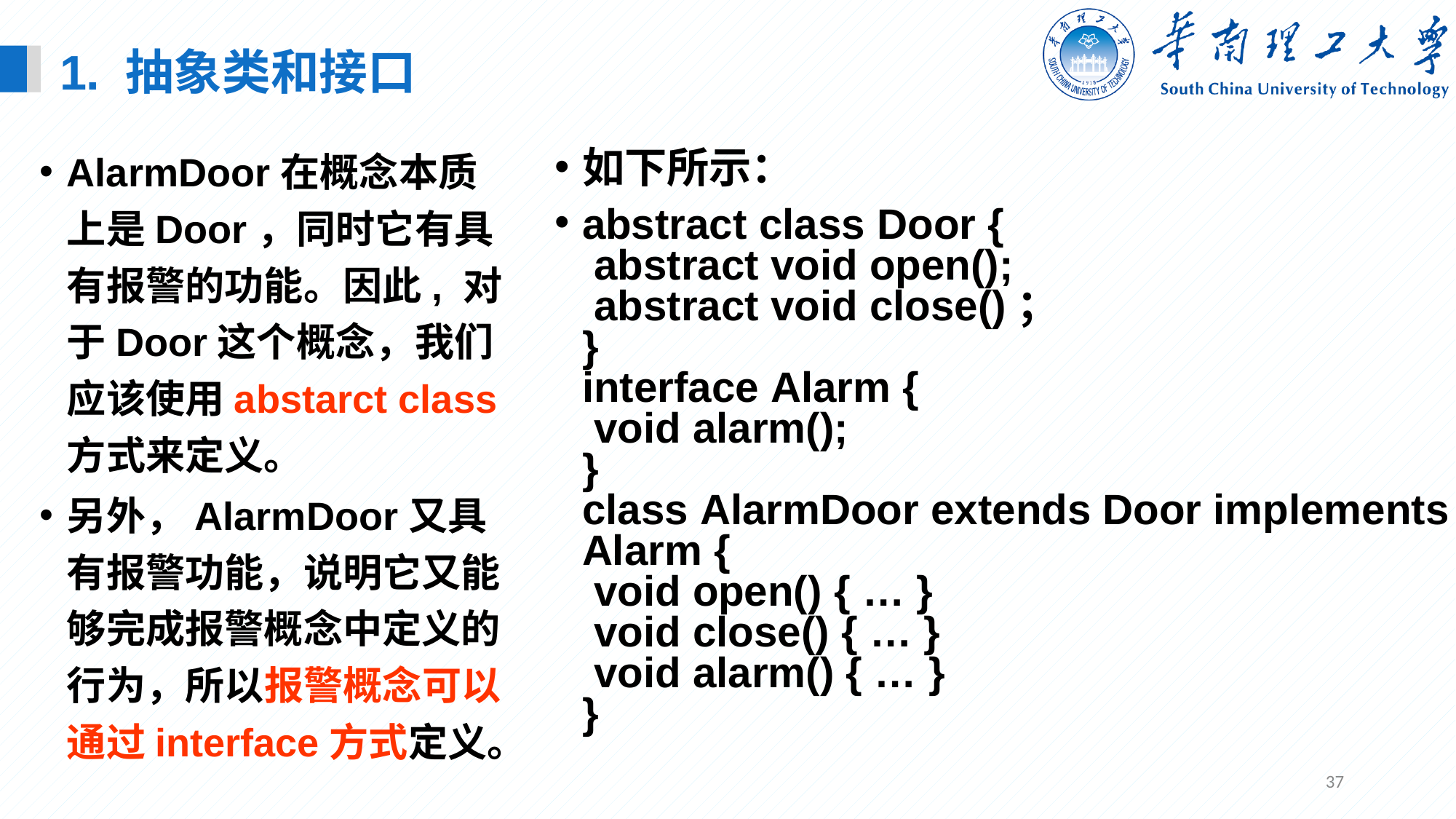

1. 抽象类和接口
AlarmDoor在概念本质上是Door，同时它有具有报警的功能。因此, 对于Door这个概念，我们应该使用abstarct class方式来定义。
另外，AlarmDoor又具有报警功能，说明它又能够完成报警概念中定义的行为，所以报警概念可以通过interface方式定义。
如下所示：
abstract class Door { 
 abstract void open(); 
 abstract void close()； 
} 
interface Alarm { 
 void alarm(); 
} 
class AlarmDoor extends Door implements Alarm { 
 void open() { … } 
 void close() { … } 
 void alarm() { … } 
}

37